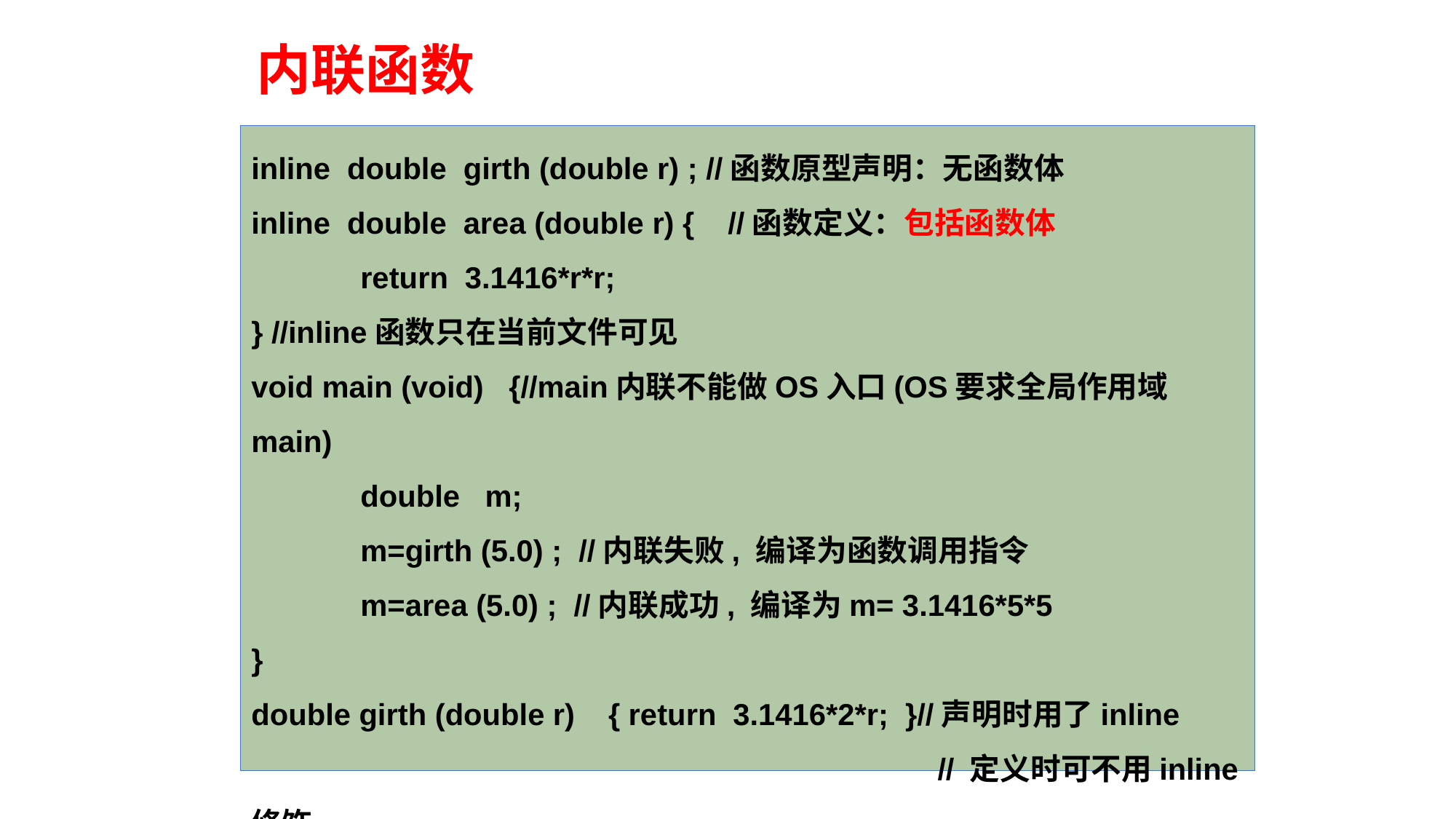

# 内联函数
inline  double  girth (double r) ; //函数原型声明：无函数体
inline  double  area (double r) {    //函数定义：包括函数体
	return  3.1416*r*r;
} //inline函数只在当前文件可见
void main (void)   {//main内联不能做OS入口(OS要求全局作用域main)
	double   m;
	m=girth (5.0) ;  //内联失败, 编译为函数调用指令
	m=area (5.0) ;  //内联成功, 编译为m= 3.1416*5*5
}
double girth (double r)    { return  3.1416*2*r;  }//声明时用了inline
                                                                                  // 定义时可不用inline修饰